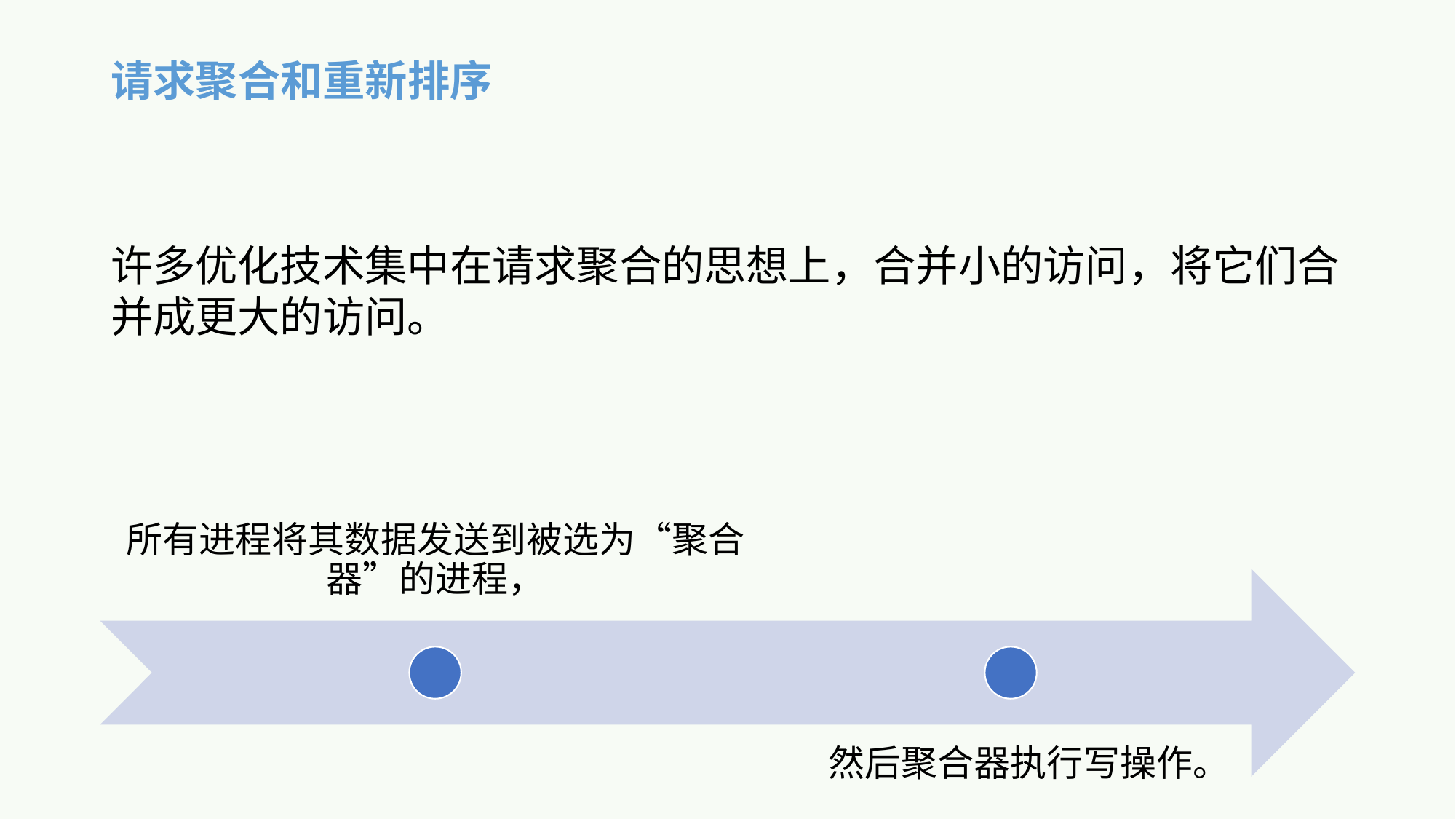

# 请求聚合和重新排序
许多优化技术集中在请求聚合的思想上，合并小的访问，将它们合并成更大的访问。

所有进程将其数据发送到被选为“聚合器”的进程，
然后聚合器执行写操作。